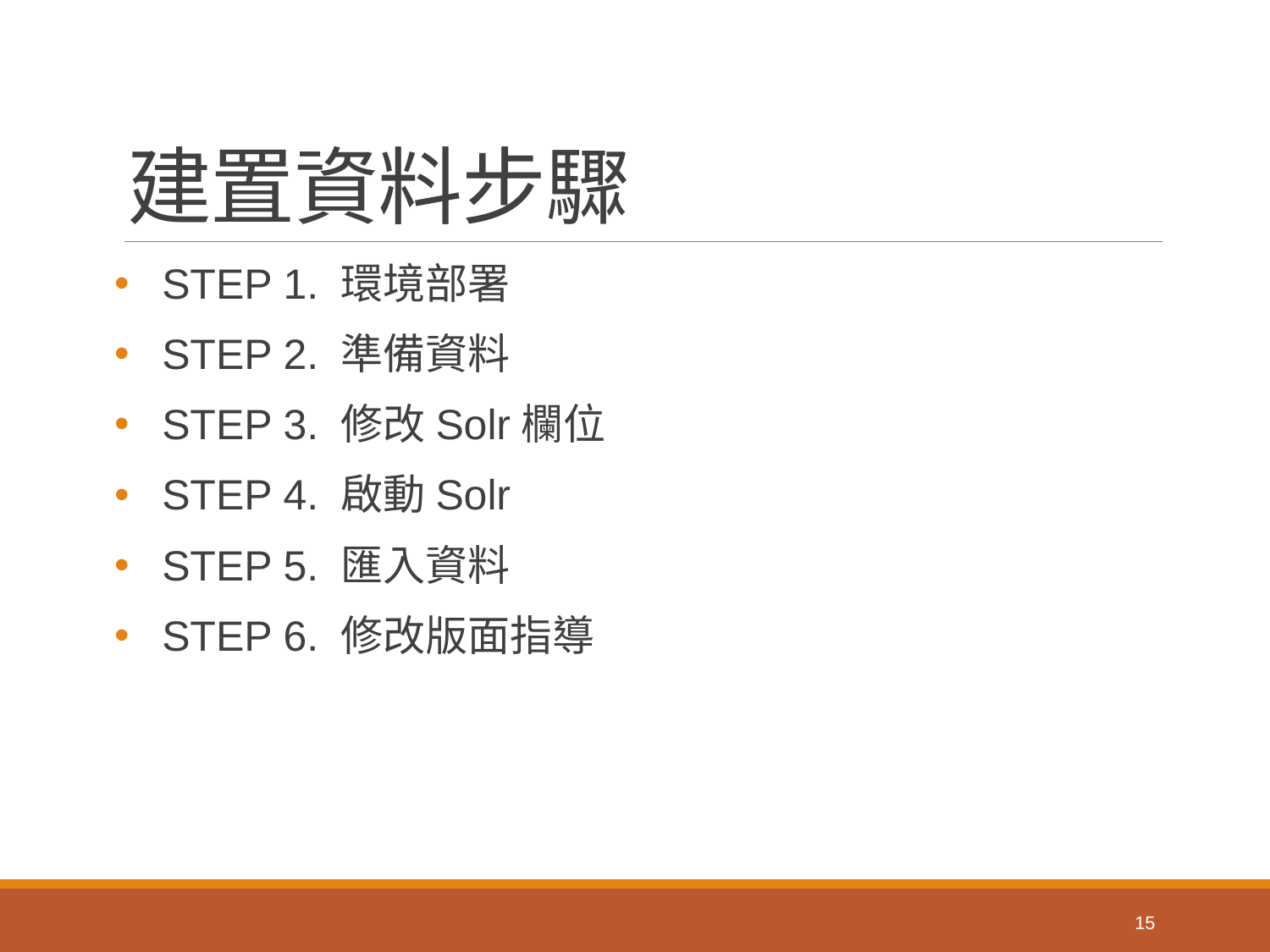

# 建置資料步驟
STEP 1. 環境部署
STEP 2. 準備資料
STEP 3. 修改Solr欄位
STEP 4. 啟動Solr
STEP 5. 匯入資料
STEP 6. 修改版面指導

15